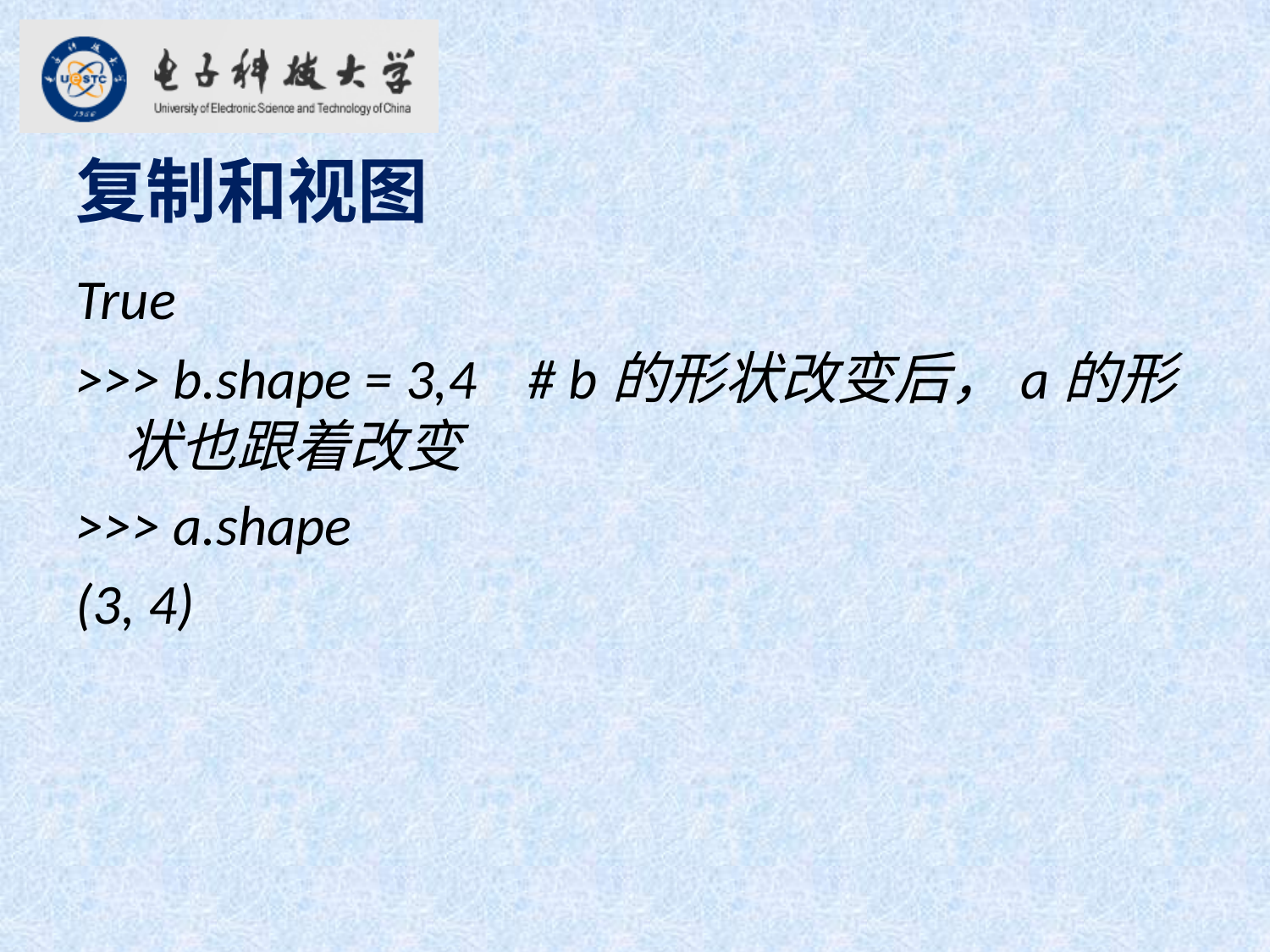

复制和视图
True
>>> b.shape = 3,4    # b的形状改变后，a的形状也跟着改变
>>> a.shape
(3, 4)